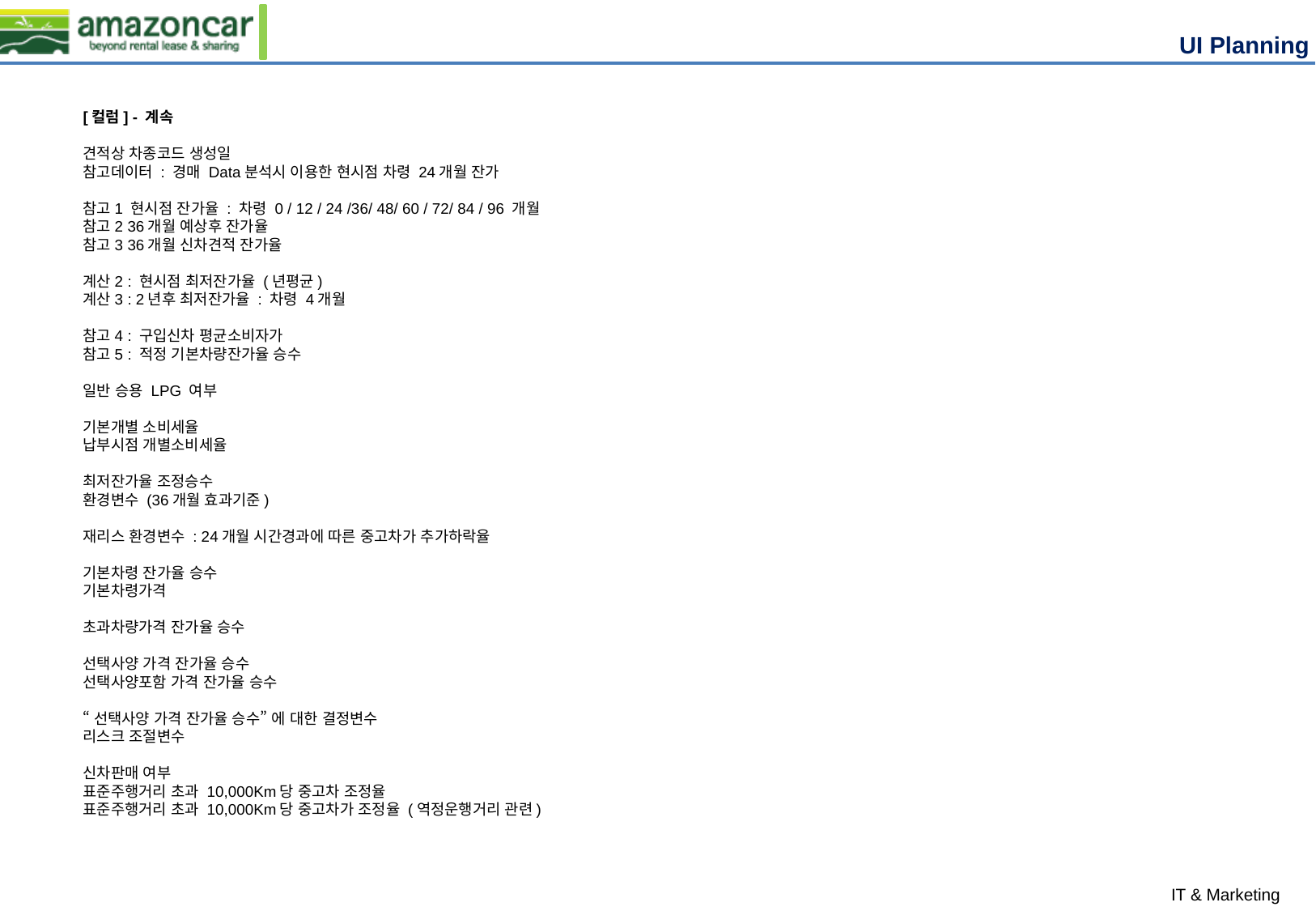

[컬럼] - 계속

견적상 차종코드 생성일
참고데이터 : 경매 Data분석시 이용한 현시점 차령 24개월 잔가

참고1 현시점 잔가율 : 차령 0 / 12 / 24 /36/ 48/ 60 / 72/ 84 / 96 개월
참고2 36개월 예상후 잔가율
참고3 36개월 신차견적 잔가율

계산2 : 현시점 최저잔가율 (년평균)
계산3 : 2년후 최저잔가율 : 차령 4개월

참고4 : 구입신차 평균소비자가
참고5 : 적정 기본차량잔가율 승수

일반 승용 LPG 여부

기본개별 소비세율
납부시점 개별소비세율

최저잔가율 조정승수
환경변수 (36개월 효과기준)

재리스 환경변수 : 24개월 시간경과에 따른 중고차가 추가하락율

기본차령 잔가율 승수
기본차령가격

초과차량가격 잔가율 승수

선택사양 가격 잔가율 승수
선택사양포함 가격 잔가율 승수

“선택사양 가격 잔가율 승수” 에 대한 결정변수
리스크 조절변수

신차판매 여부
표준주행거리 초과 10,000Km당 중고차 조정율
표준주행거리 초과 10,000Km당 중고차가 조정율 (역정운행거리 관련)